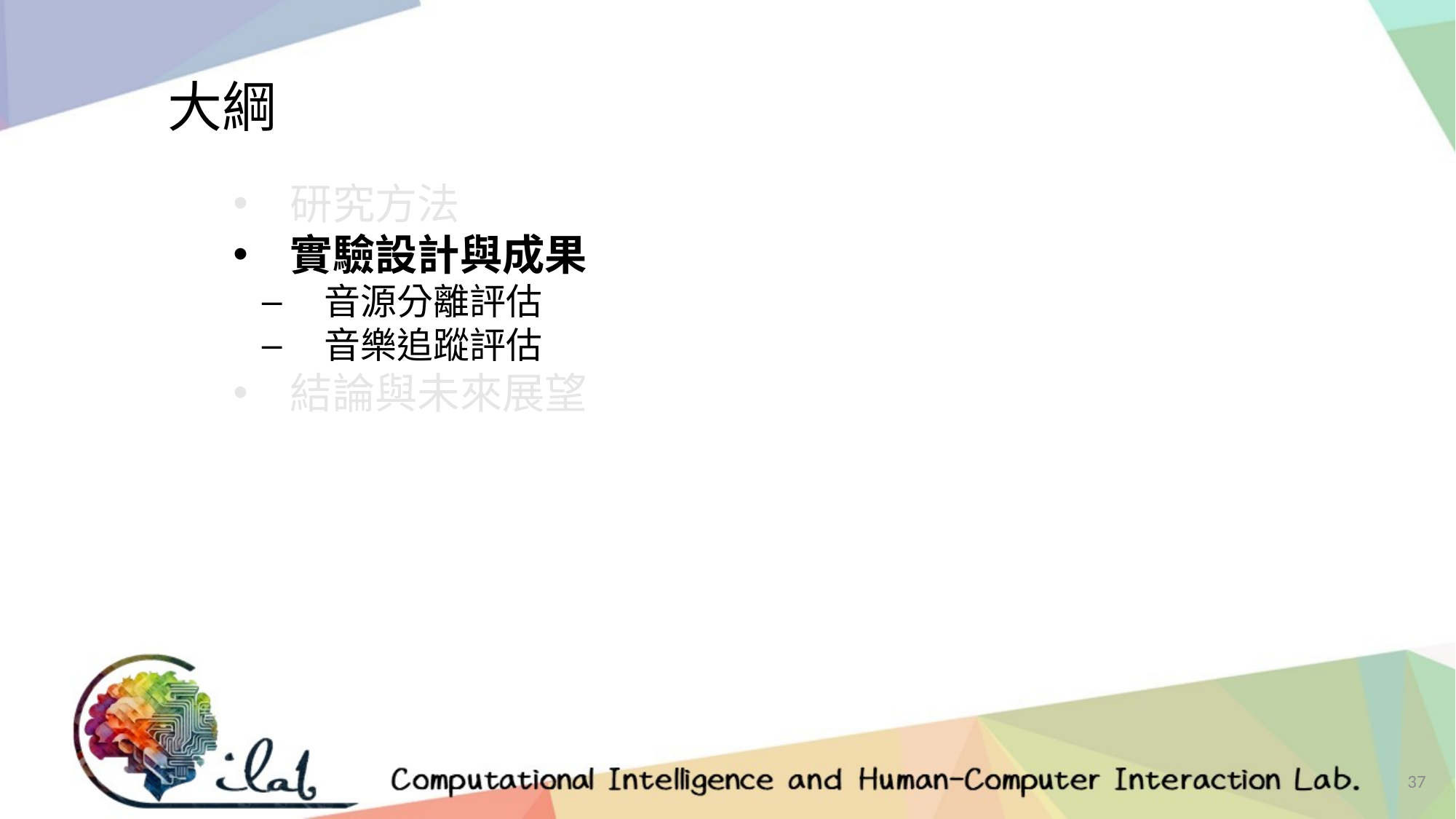

大綱
　研究方法
　實驗設計與成果
　音源分離評估
　音樂追蹤評估
　結論與未來展望
37